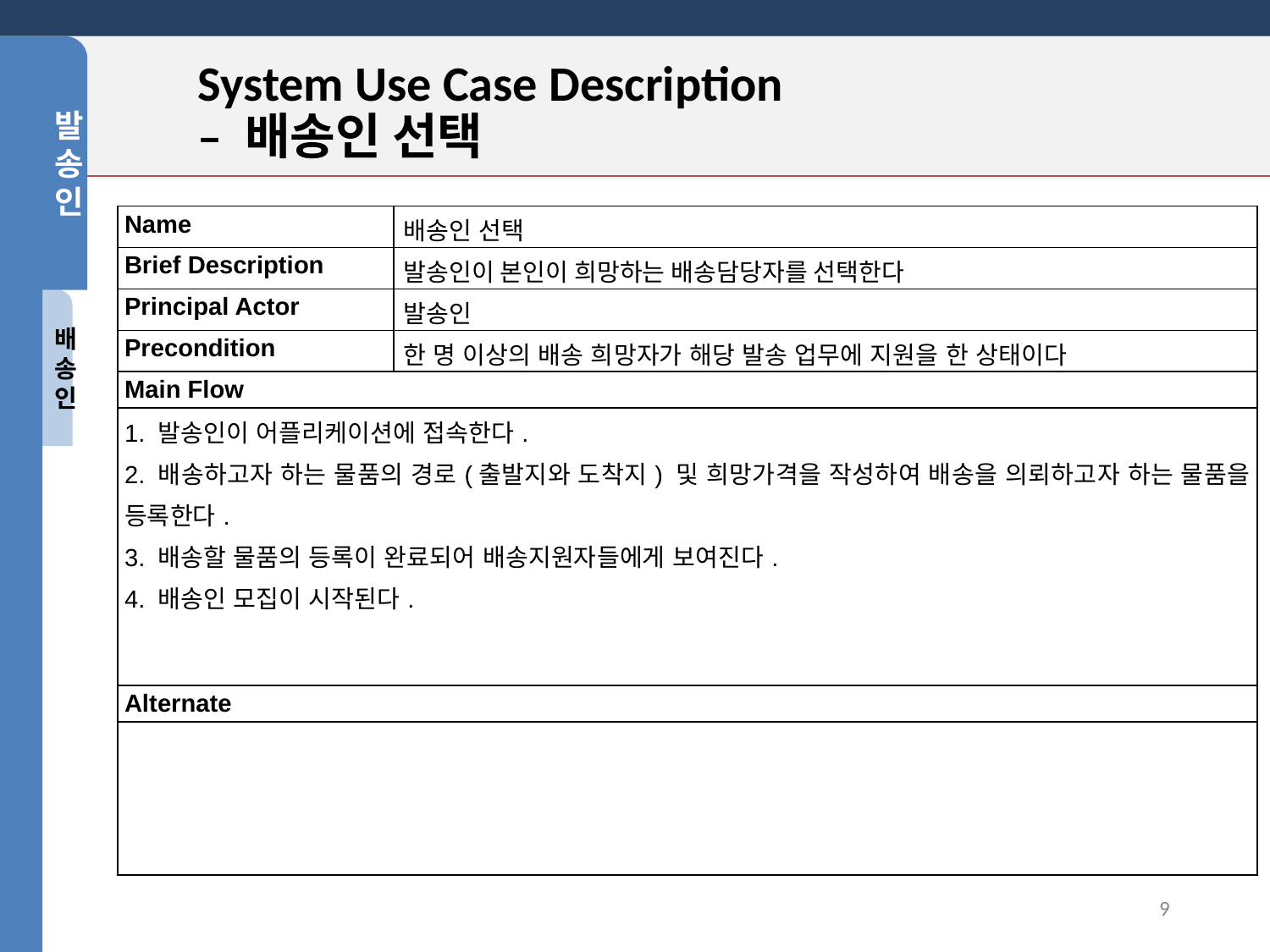

발송인
System Use Case Description
– 배송인 선택
| Name | 배송인 선택 |
| --- | --- |
| Brief Description | 발송인이 본인이 희망하는 배송담당자를 선택한다 |
| Principal Actor | 발송인 |
| Precondition | 한 명 이상의 배송 희망자가 해당 발송 업무에 지원을 한 상태이다 |
| Main Flow |  |
| 1. 발송인이 어플리케이션에 접속한다. 2. 배송하고자 하는 물품의 경로(출발지와 도착지) 및 희망가격을 작성하여 배송을 의뢰하고자 하는 물품을 등록한다. 3. 배송할 물품의 등록이 완료되어 배송지원자들에게 보여진다. 4. 배송인 모집이 시작된다. |  |
| Alternate |  |
|  |  |
배송인
9